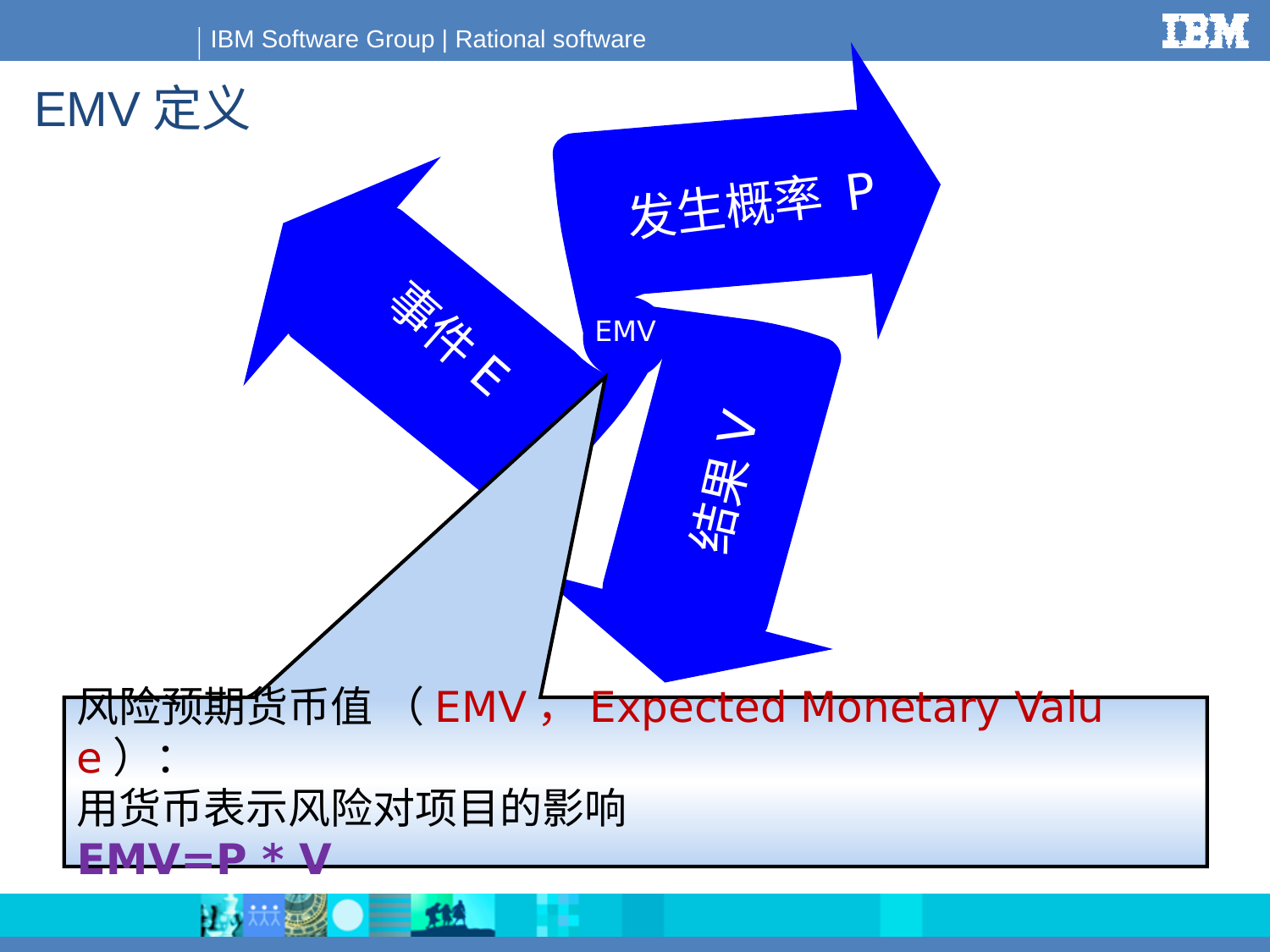

# EMV定义
发生概率 P
EMV
事件E
结果V
风险预期货币值 （EMV，Expected Monetary Value）：
用货币表示风险对项目的影响
EMV=P * V